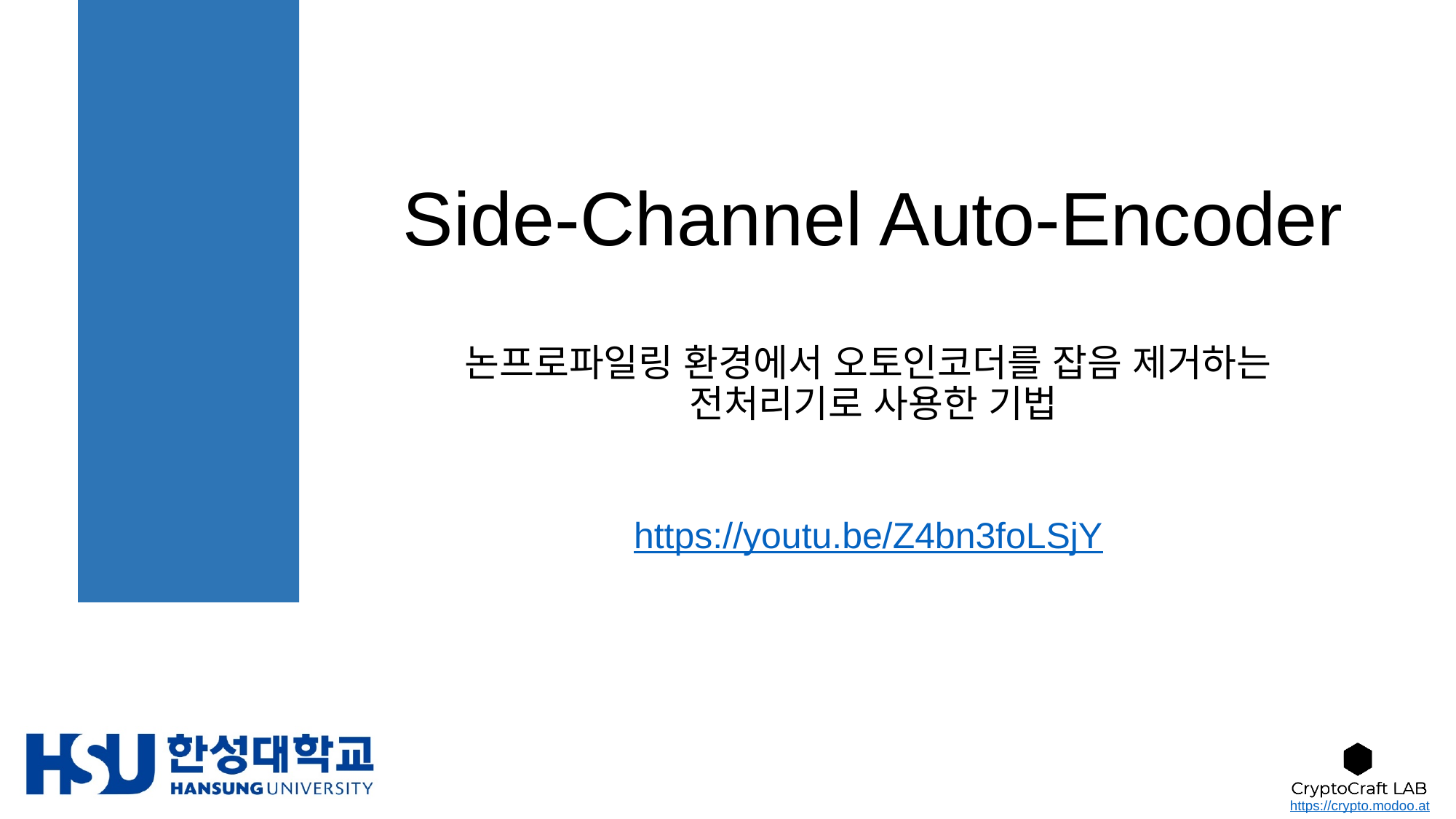

# Side-Channel Auto-Encoder 논프로파일링 환경에서 오토인코더를 잡음 제거하는 전처리기로 사용한 기법

https://youtu.be/Z4bn3foLSjY